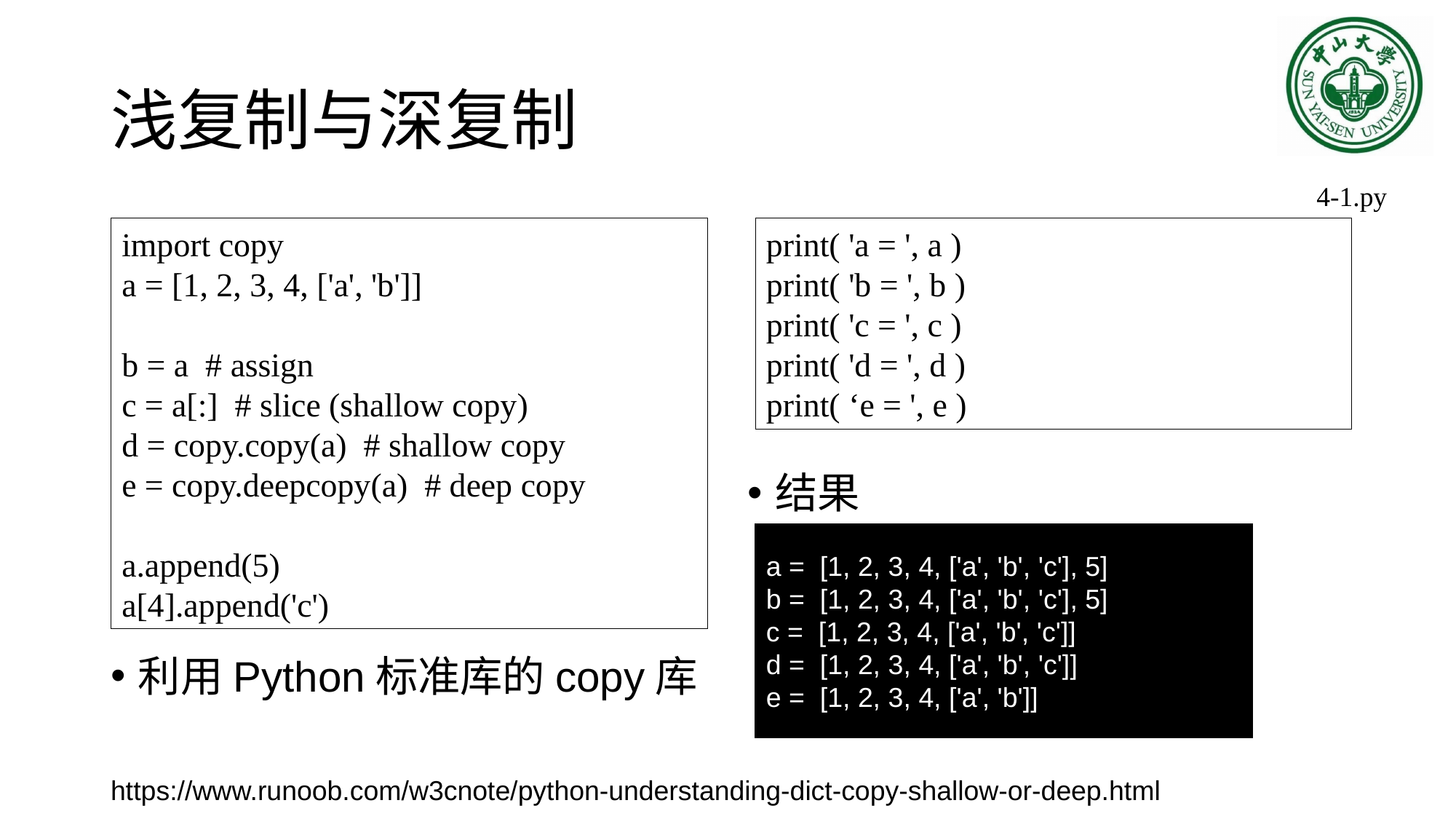

# 浅复制与深复制
4-1.py

利用Python标准库的copy库

import copy
a = [1, 2, 3, 4, ['a', 'b']]

b = a  # assign
c = a[:]  # slice (shallow copy)
d = copy.copy(a)  # shallow copy
e = copy.deepcopy(a)  # deep copy

a.append(5)
a[4].append('c')

结果
print( 'a = ', a )
print( 'b = ', b )
print( 'c = ', c )
print( 'd = ', d )
print( ‘e = ', e )
a =  [1, 2, 3, 4, ['a', 'b', 'c'], 5]
b =  [1, 2, 3, 4, ['a', 'b', 'c'], 5]
c =  [1, 2, 3, 4, ['a', 'b', 'c']]
d =  [1, 2, 3, 4, ['a', 'b', 'c']]
e =  [1, 2, 3, 4, ['a', 'b']]
https://www.runoob.com/w3cnote/python-understanding-dict-copy-shallow-or-deep.html